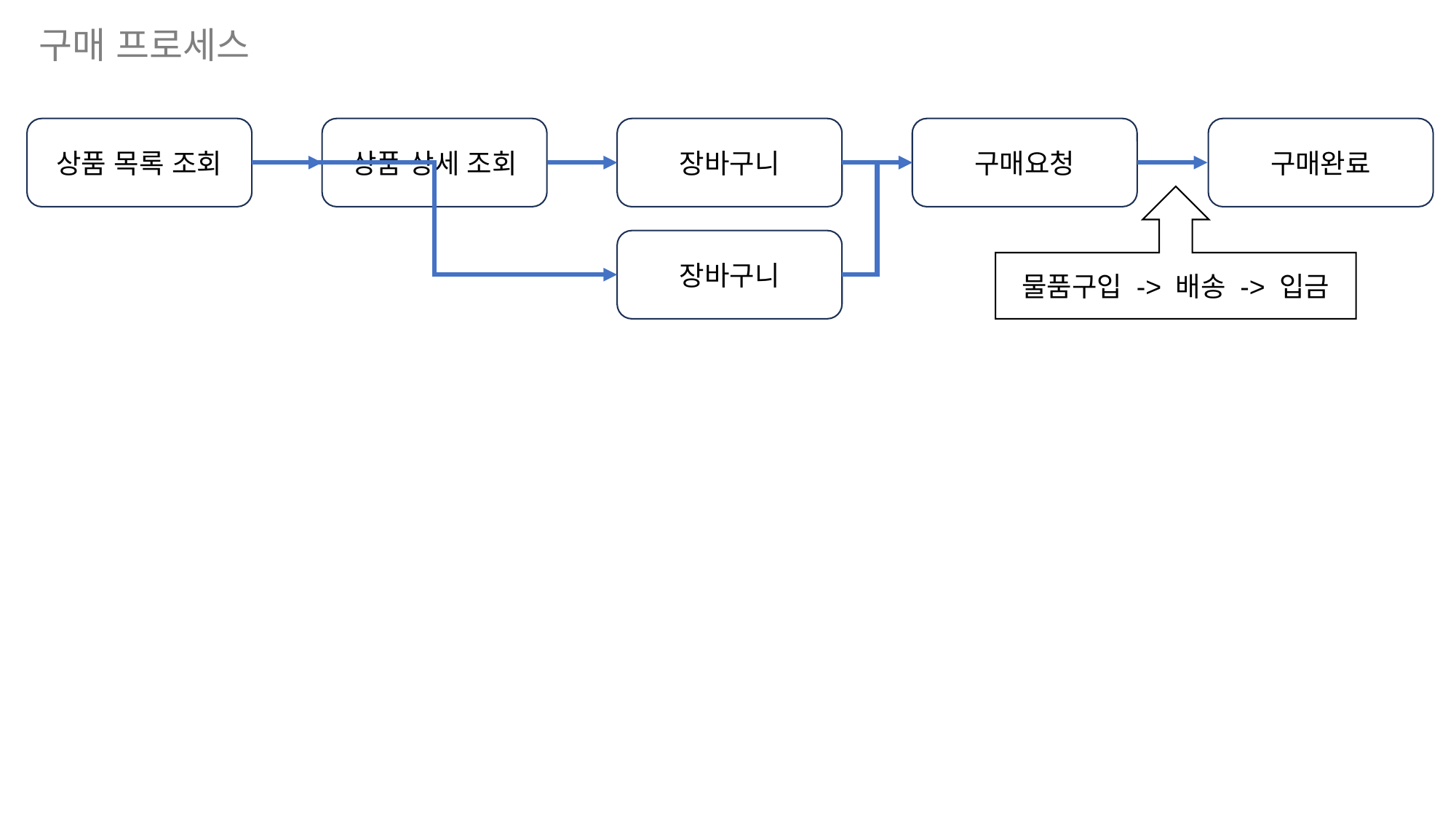

구매 프로세스
상품 목록 조회
상품 상세 조회
장바구니
구매요청
구매완료
물품구입 -> 배송 -> 입금
장바구니